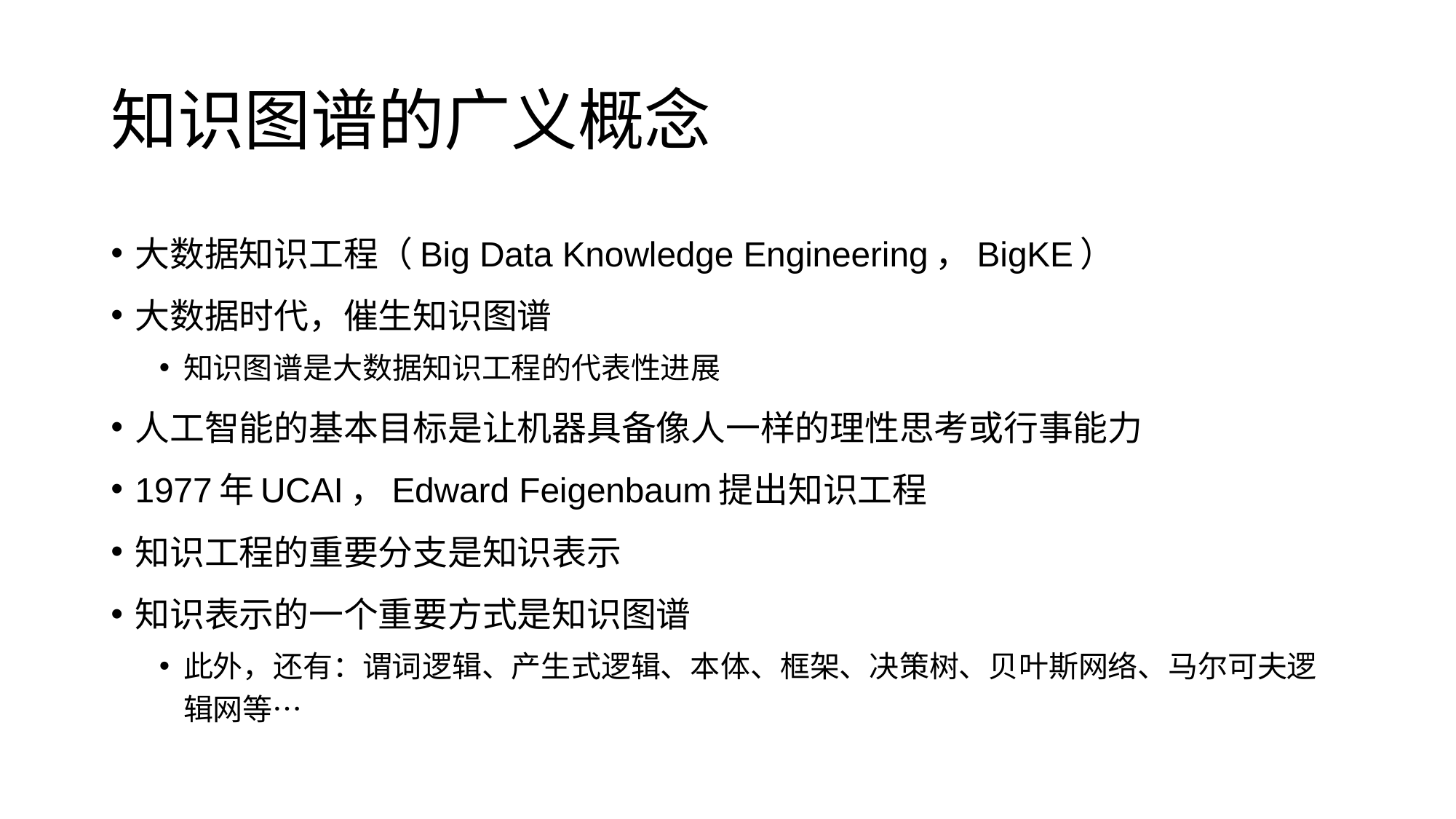

# 知识图谱的广义概念
大数据知识工程（Big Data Knowledge Engineering，BigKE）
大数据时代，催生知识图谱
知识图谱是大数据知识工程的代表性进展
人工智能的基本目标是让机器具备像人一样的理性思考或行事能力
1977年UCAI，Edward Feigenbaum提出知识工程
知识工程的重要分支是知识表示
知识表示的一个重要方式是知识图谱
此外，还有：谓词逻辑、产生式逻辑、本体、框架、决策树、贝叶斯网络、马尔可夫逻辑网等…